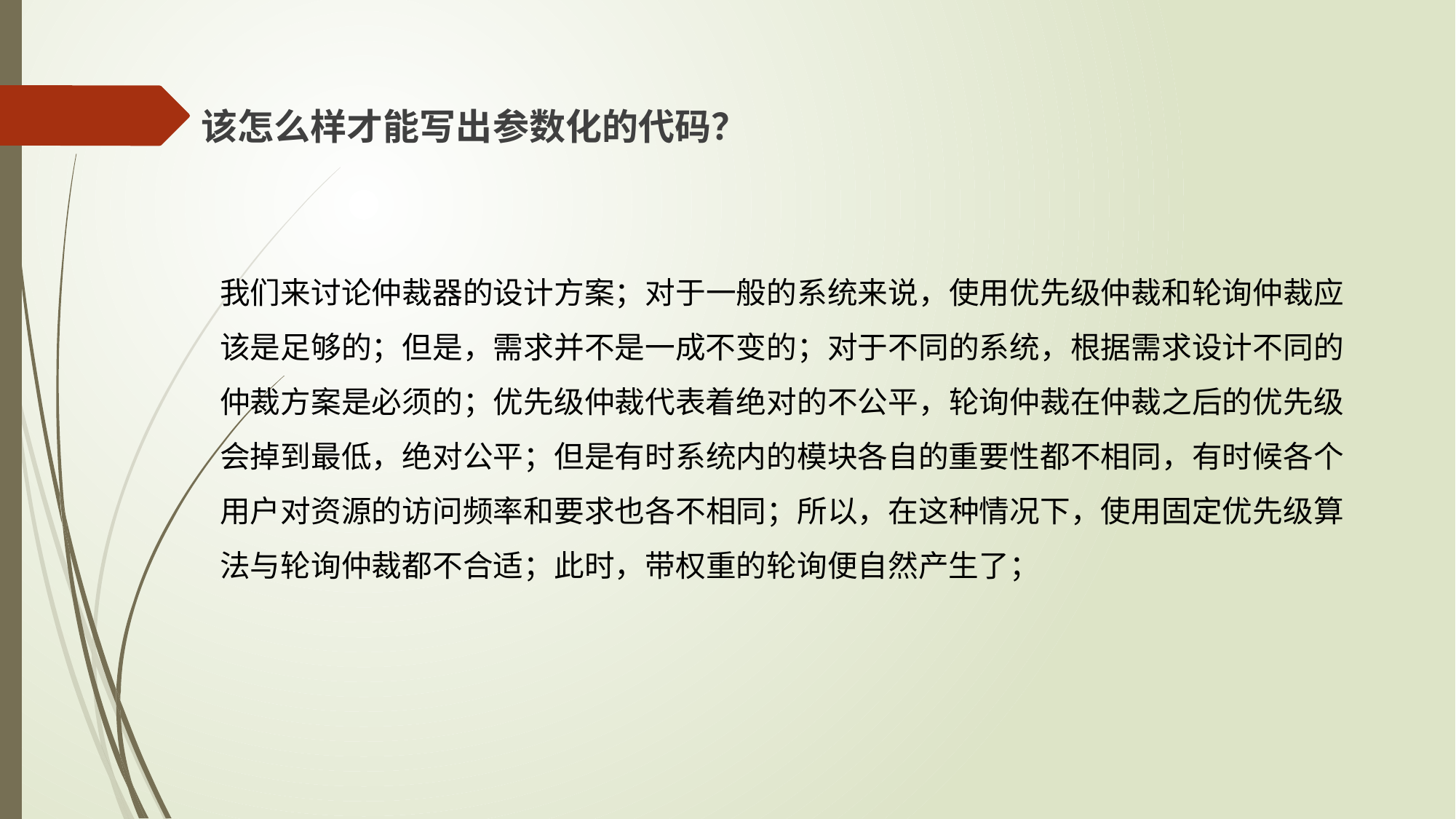

该怎么样才能写出参数化的代码？
我们来讨论仲裁器的设计方案；对于一般的系统来说，使用优先级仲裁和轮询仲裁应该是足够的；但是，需求并不是一成不变的；对于不同的系统，根据需求设计不同的仲裁方案是必须的；优先级仲裁代表着绝对的不公平，轮询仲裁在仲裁之后的优先级会掉到最低，绝对公平；但是有时系统内的模块各自的重要性都不相同，有时候各个用户对资源的访问频率和要求也各不相同；所以，在这种情况下，使用固定优先级算法与轮询仲裁都不合适；此时，带权重的轮询便自然产生了；